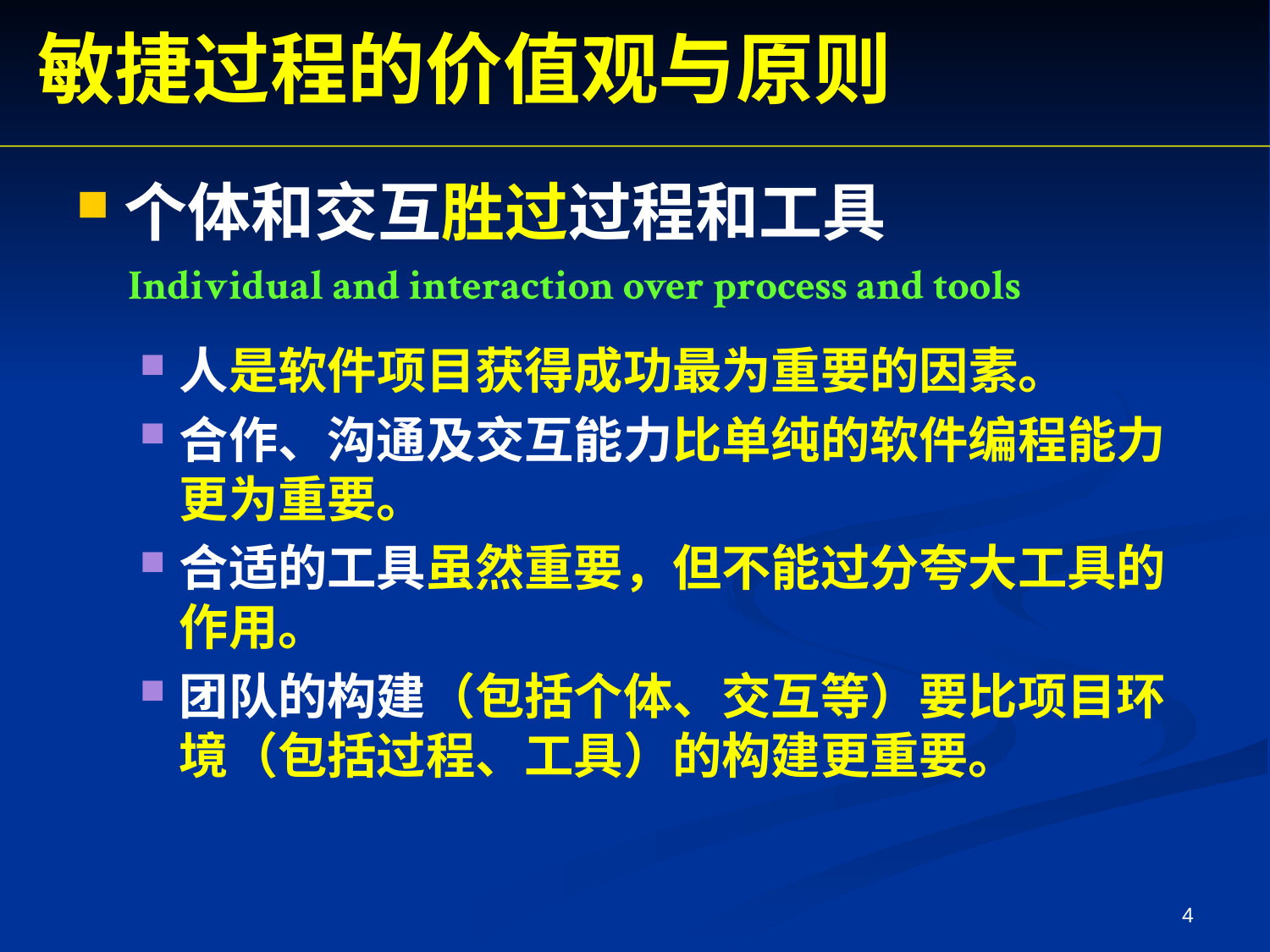

敏捷过程的价值观与原则

个体和交互胜过过程和工具
      Individual and interaction over process and tools
人是软件项目获得成功最为重要的因素。
合作、沟通及交互能力比单纯的软件编程能力更为重要。
合适的工具虽然重要，但不能过分夸大工具的作用。
团队的构建（包括个体、交互等）要比项目环境（包括过程、工具）的构建更重要。
4